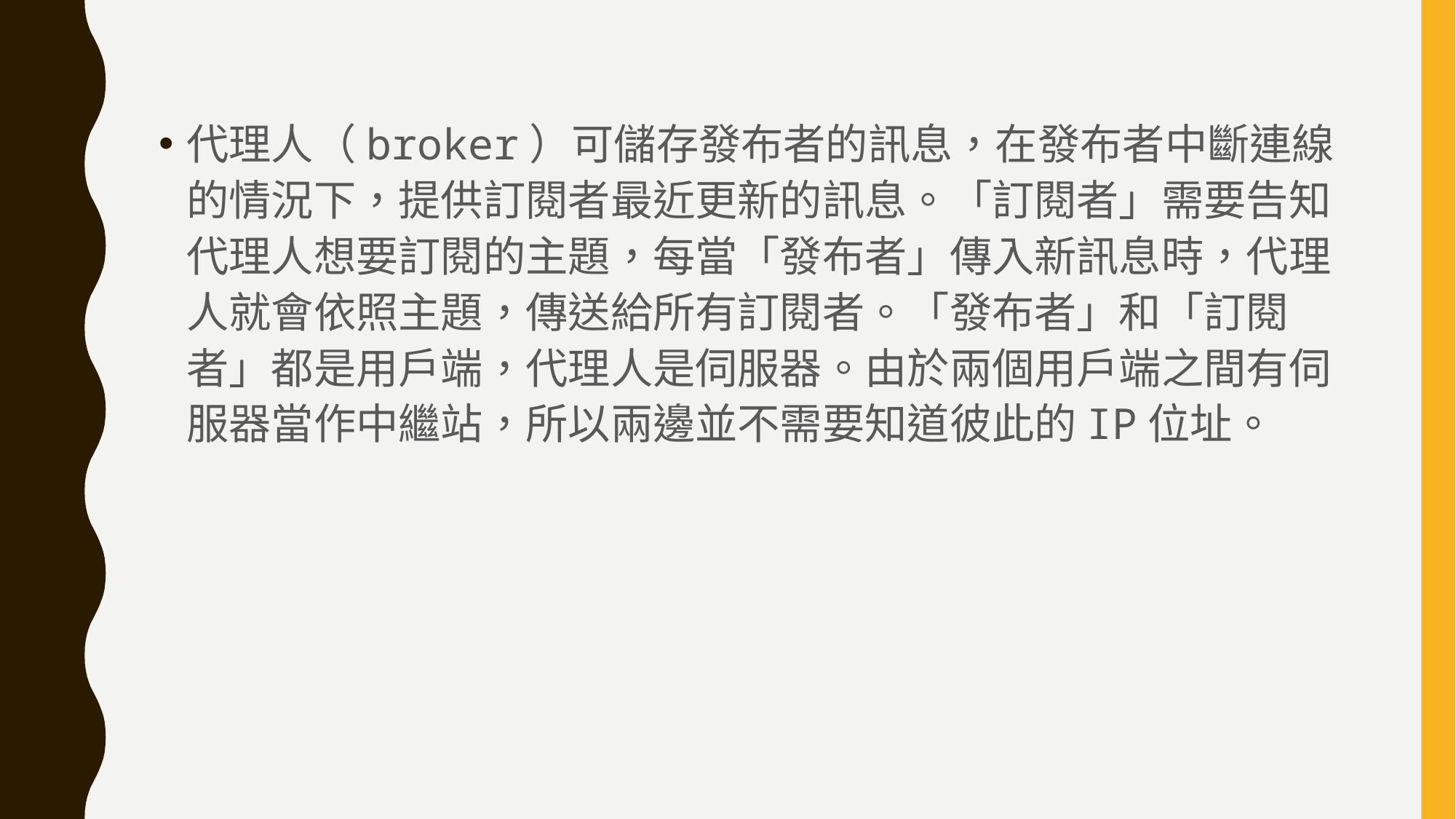

代理人（broker）可儲存發布者的訊息，在發布者中斷連線的情況下，提供訂閱者最近更新的訊息。「訂閱者」需要告知代理人想要訂閱的主題，每當「發布者」傳入新訊息時，代理人就會依照主題，傳送給所有訂閱者。「發布者」和「訂閱者」都是用戶端，代理人是伺服器。由於兩個用戶端之間有伺服器當作中繼站，所以兩邊並不需要知道彼此的IP位址。